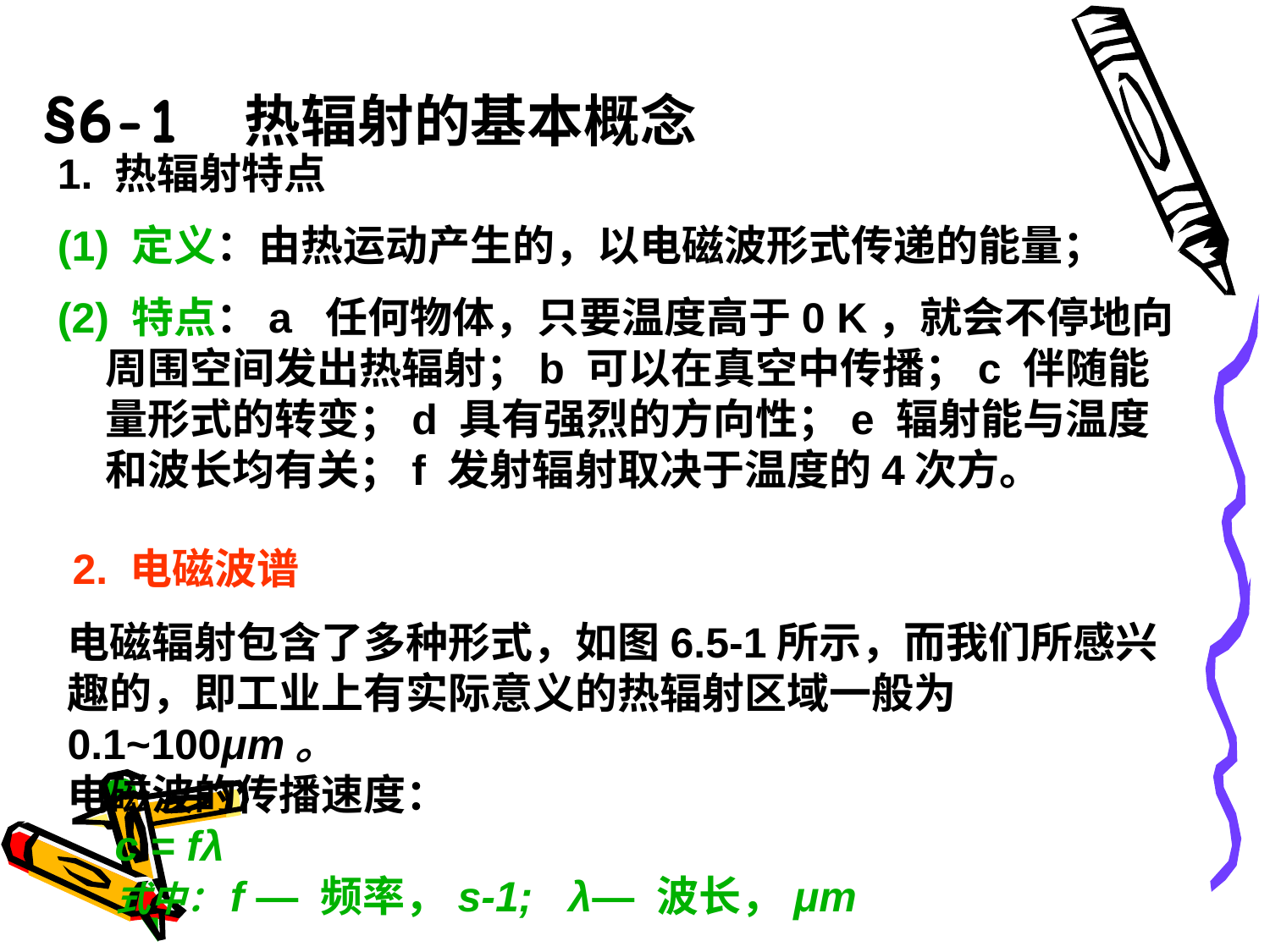

# §6-1  热辐射的基本概念
1. 热辐射特点
(1) 定义：由热运动产生的，以电磁波形式传递的能量；
(2) 特点：a  任何物体，只要温度高于0 K，就会不停地向周围空间发出热辐射；b 可以在真空中传播；c 伴随能量形式的转变；d 具有强烈的方向性；e 辐射能与温度和波长均有关；f 发射辐射取决于温度的4次方。
2. 电磁波谱
电磁辐射包含了多种形式，如图6.5-1所示，而我们所感兴趣的，即工业上有实际意义的热辐射区域一般为0.1~100μm。
电磁波的传播速度：
    c = fλ
    式中：f — 频率，s-1;   λ— 波长，μm